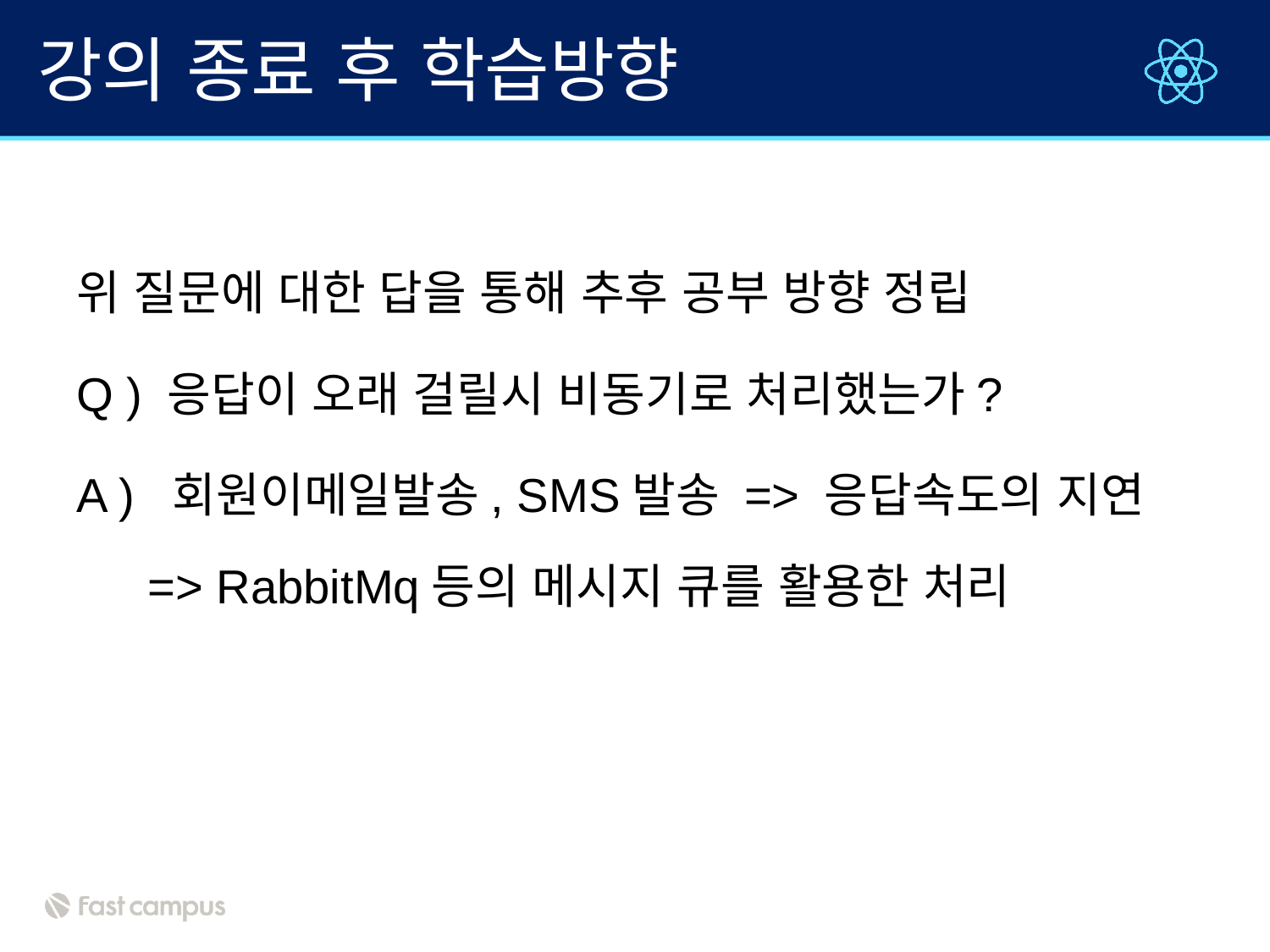

# 강의 종료 후 학습방향
위 질문에 대한 답을 통해 추후 공부 방향 정립
Q ) 응답이 오래 걸릴시 비동기로 처리했는가?
A )  회원이메일발송, SMS발송 => 응답속도의 지연 => RabbitMq등의 메시지 큐를 활용한 처리